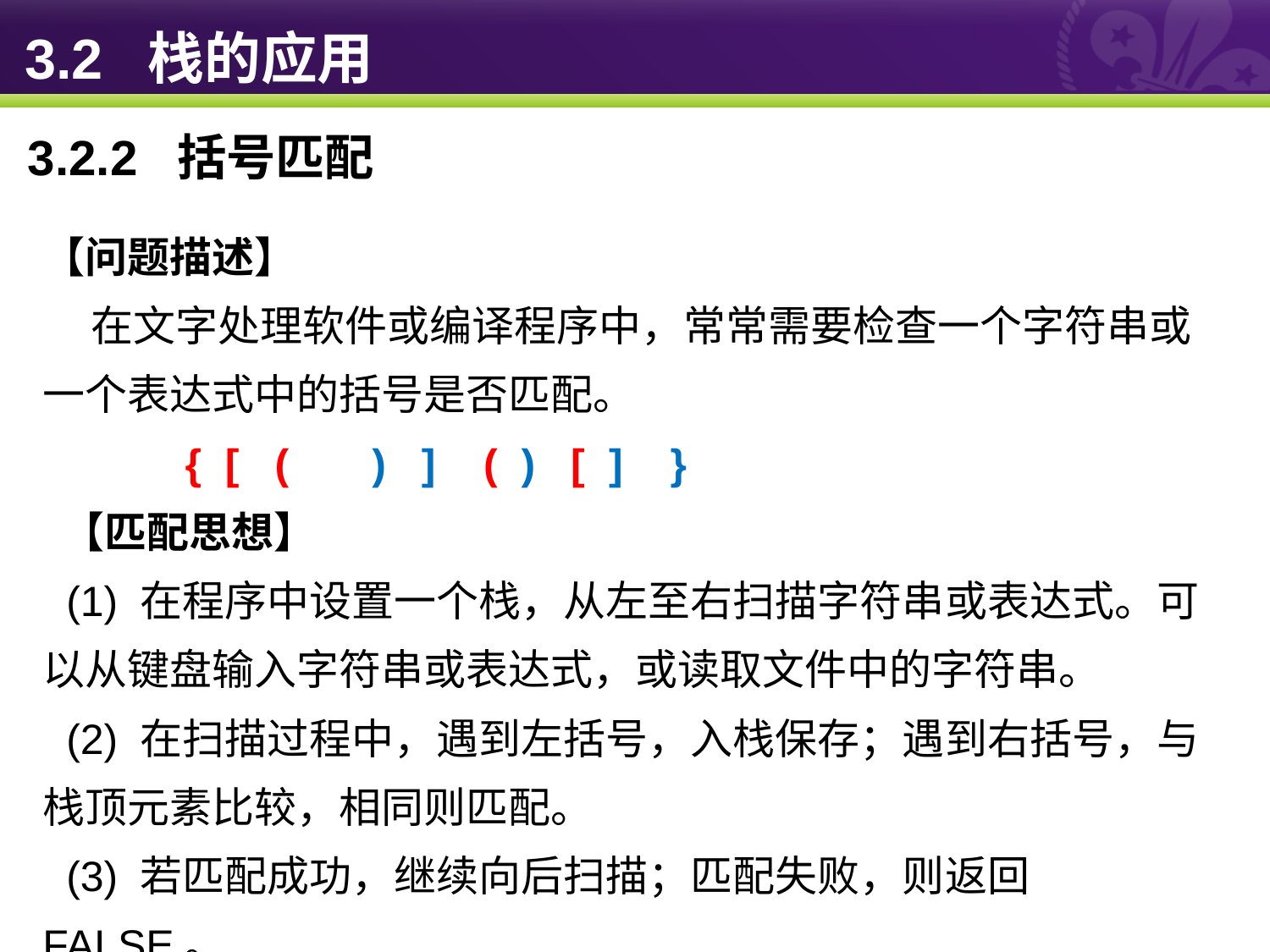

# 3.2  栈的应用
3.2.2  括号匹配
【问题描述】
    在文字处理软件或编译程序中，常常需要检查一个字符串或一个表达式中的括号是否匹配。
            {  [   (       )   ]    (  )   [  ]    }
 【匹配思想】
  (1) 在程序中设置一个栈，从左至右扫描字符串或表达式。可以从键盘输入字符串或表达式，或读取文件中的字符串。
  (2) 在扫描过程中，遇到左括号，入栈保存；遇到右括号，与栈顶元素比较，相同则匹配。
  (3) 若匹配成功，继续向后扫描；匹配失败，则返回FALSE。